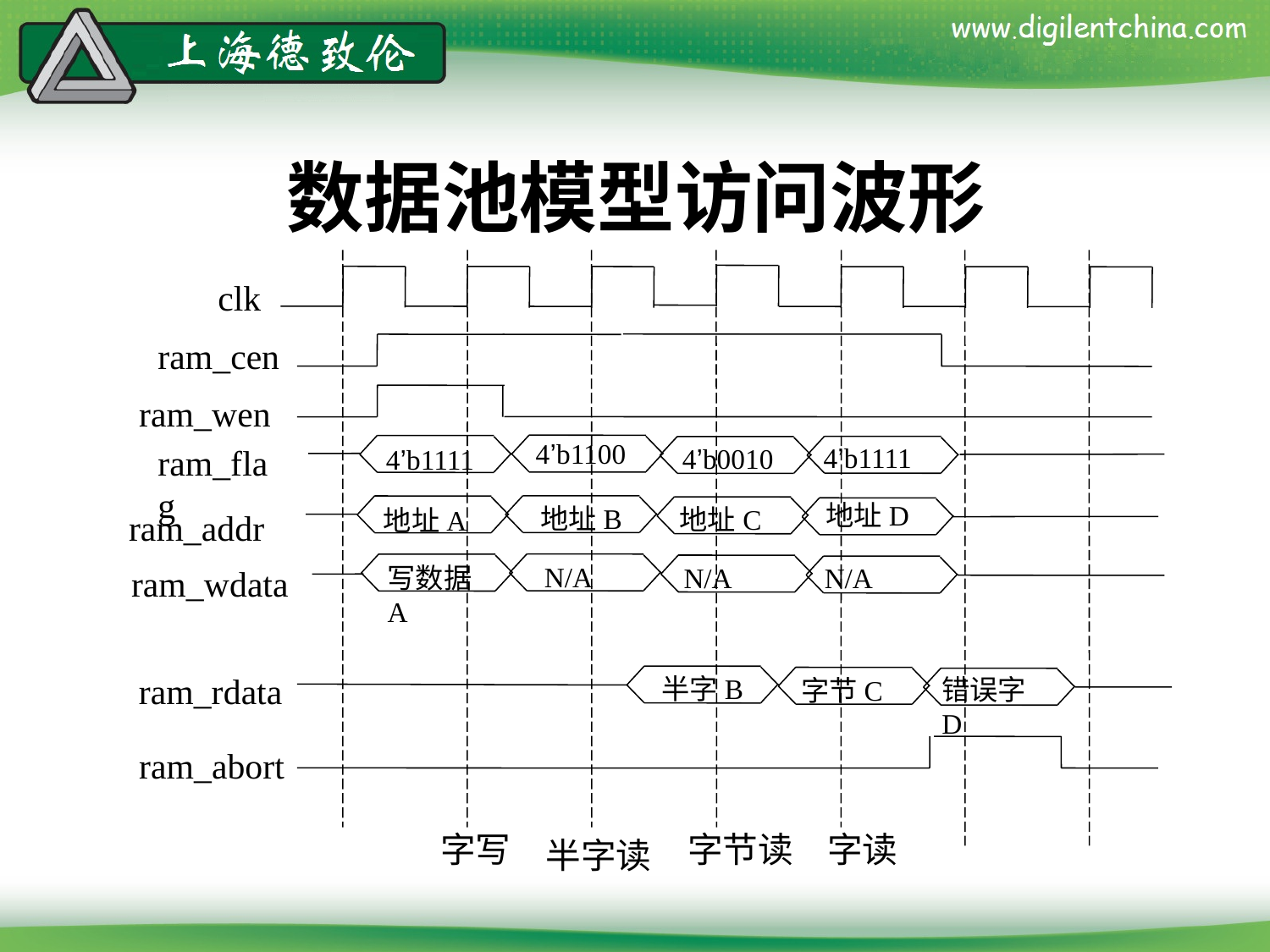

# 数据池模型访问波形

clk

ram_cen

ram_wen

4’b1100

4’b1111
ram_flag
4’b0010
4’b1111

地址D
地址B
地址C
地址A
ram_addr

N/A
N/A
N/A
写数据A
ram_wdata

ram_rdata
半字B
错误字D
字节C

ram_abort

字写
字节读
字读
半字读